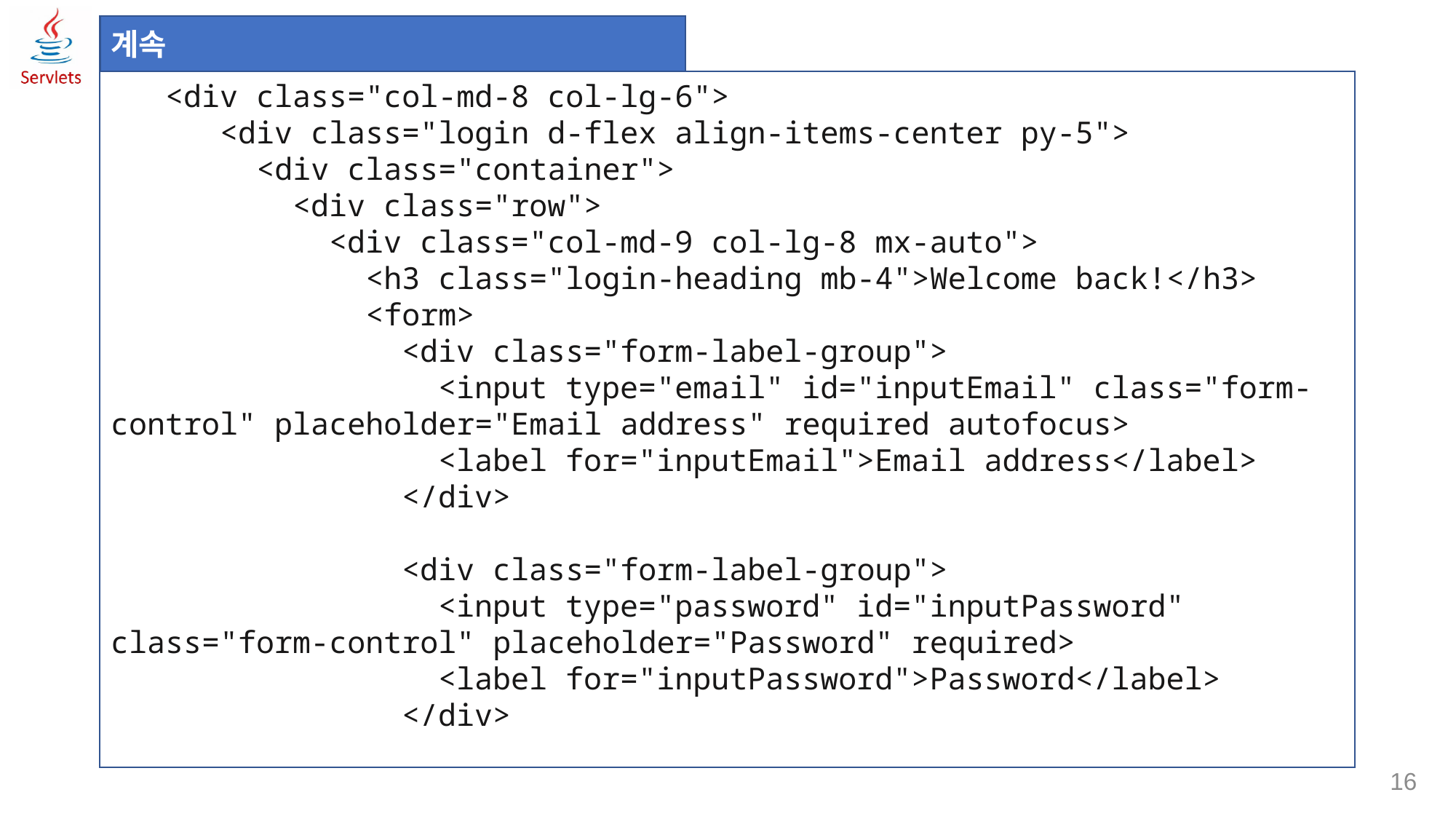

계속
   <div class="col-md-8 col-lg-6">
      <div class="login d-flex align-items-center py-5">
        <div class="container">
          <div class="row">
            <div class="col-md-9 col-lg-8 mx-auto">
              <h3 class="login-heading mb-4">Welcome back!</h3>
              <form>
                <div class="form-label-group">
                  <input type="email" id="inputEmail" class="form-control" placeholder="Email address" required autofocus>
                  <label for="inputEmail">Email address</label>
                </div>

                <div class="form-label-group">
                  <input type="password" id="inputPassword" class="form-control" placeholder="Password" required>
                  <label for="inputPassword">Password</label>
                </div>
16